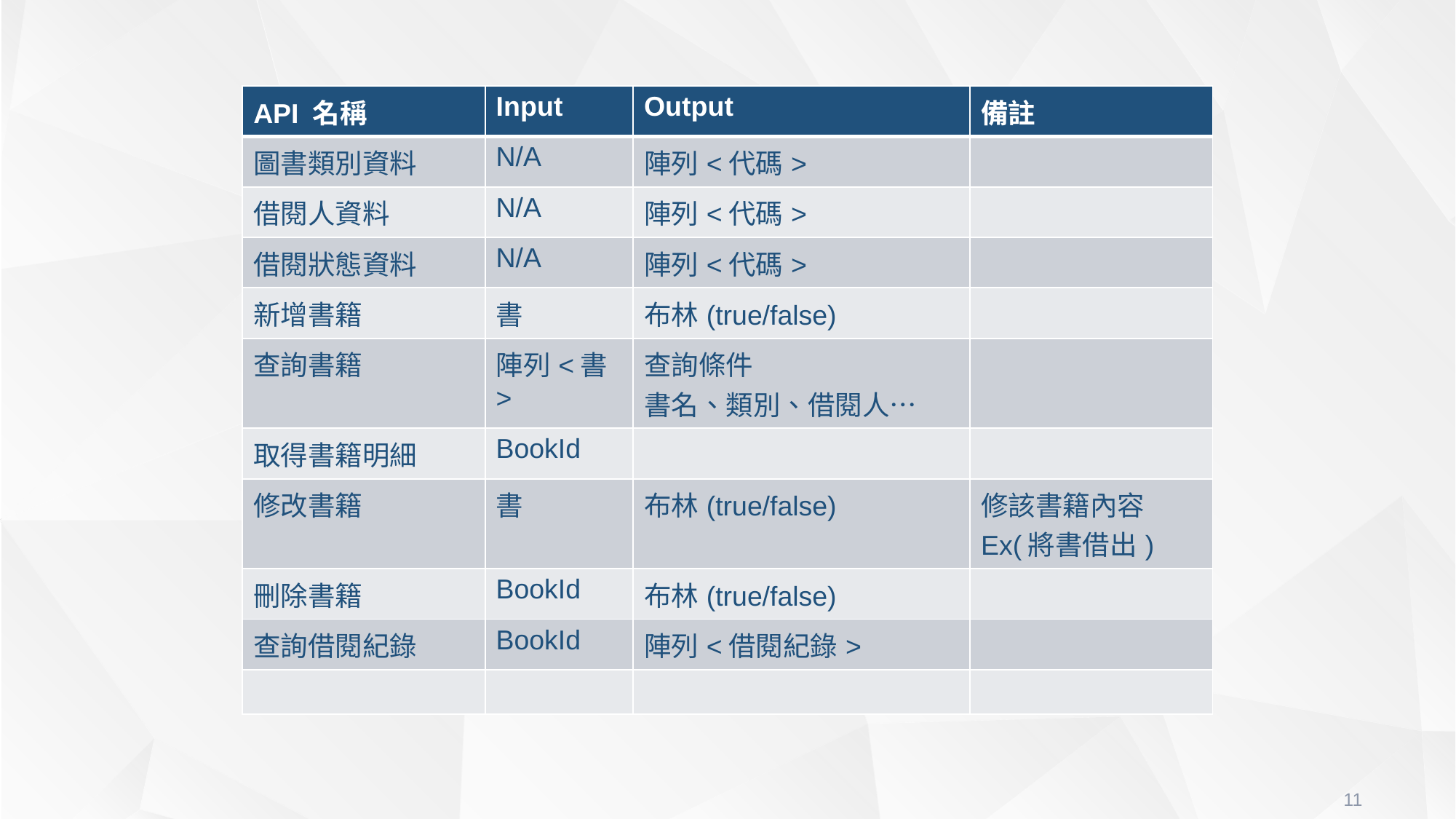

| API 名稱 | Input | Output | 備註 |
| --- | --- | --- | --- |
| 圖書類別資料 | N/A | 陣列<代碼> |  |
| 借閱人資料 | N/A | 陣列<代碼> |  |
| 借閱狀態資料 | N/A | 陣列<代碼> |  |
| 新增書籍 | 書 | 布林(true/false) |  |
| 查詢書籍 | 陣列<書> | 查詢條件 書名、類別、借閱人… |  |
| 取得書籍明細 | BookId |  |  |
| 修改書籍 | 書 | 布林(true/false) | 修該書籍內容 Ex(將書借出) |
| 刪除書籍 | BookId | 布林(true/false) |  |
| 查詢借閱紀錄 | BookId | 陣列<借閱紀錄> |  |
|  |  |  |  |